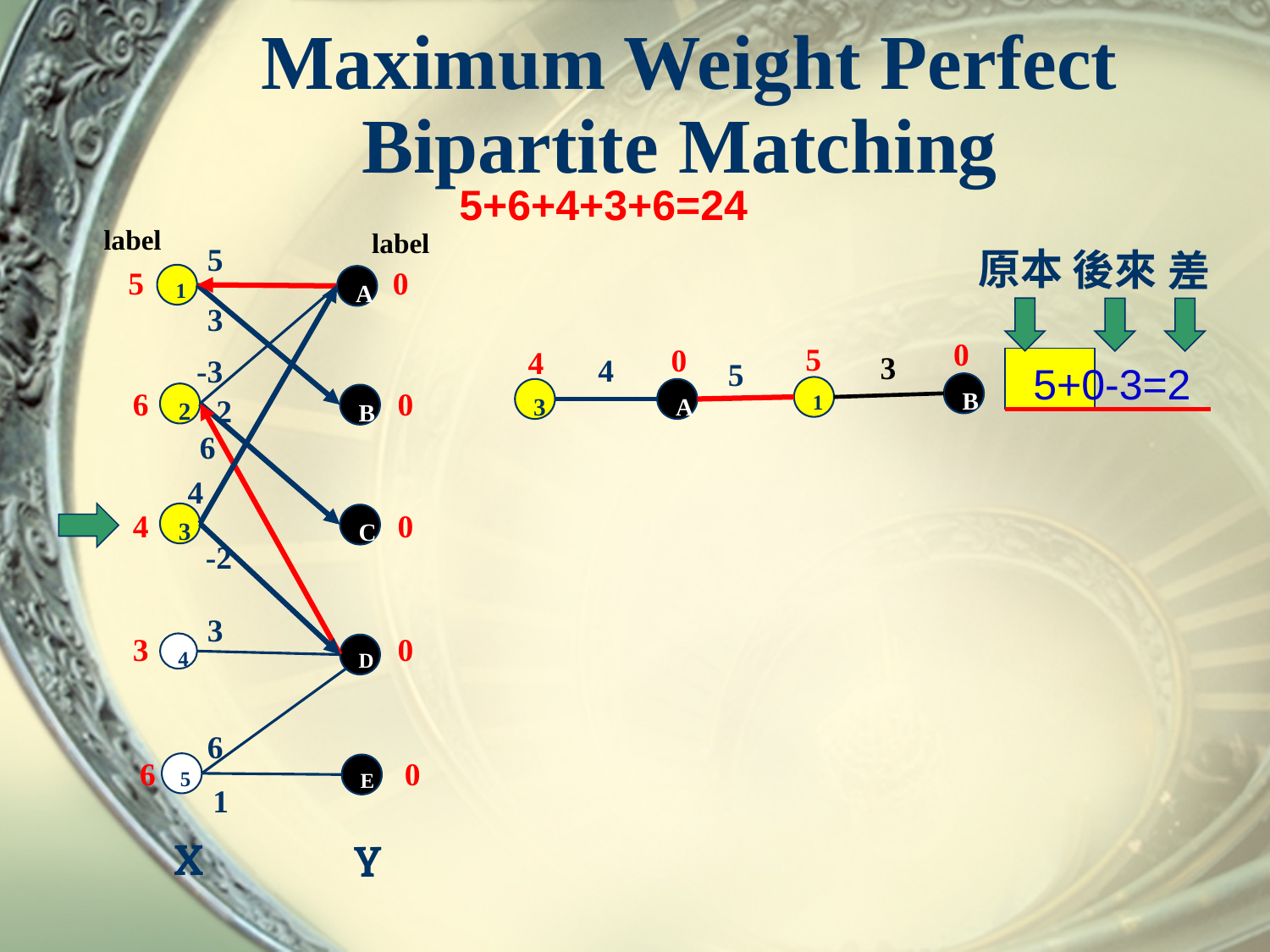

# Maximum Weight Perfect Bipartite Matching
5+6+4+3+6=24
label
label
5
原本
後來
差
5
0
1
A
3

0
5
0
4
3
4
-3
5

5+0-3=2
B
1
6
0
3
A
2
2
B
6
4
4
0

3
C
-2
3
3
0
4
D
6
6
0
5
E
1
X
Y